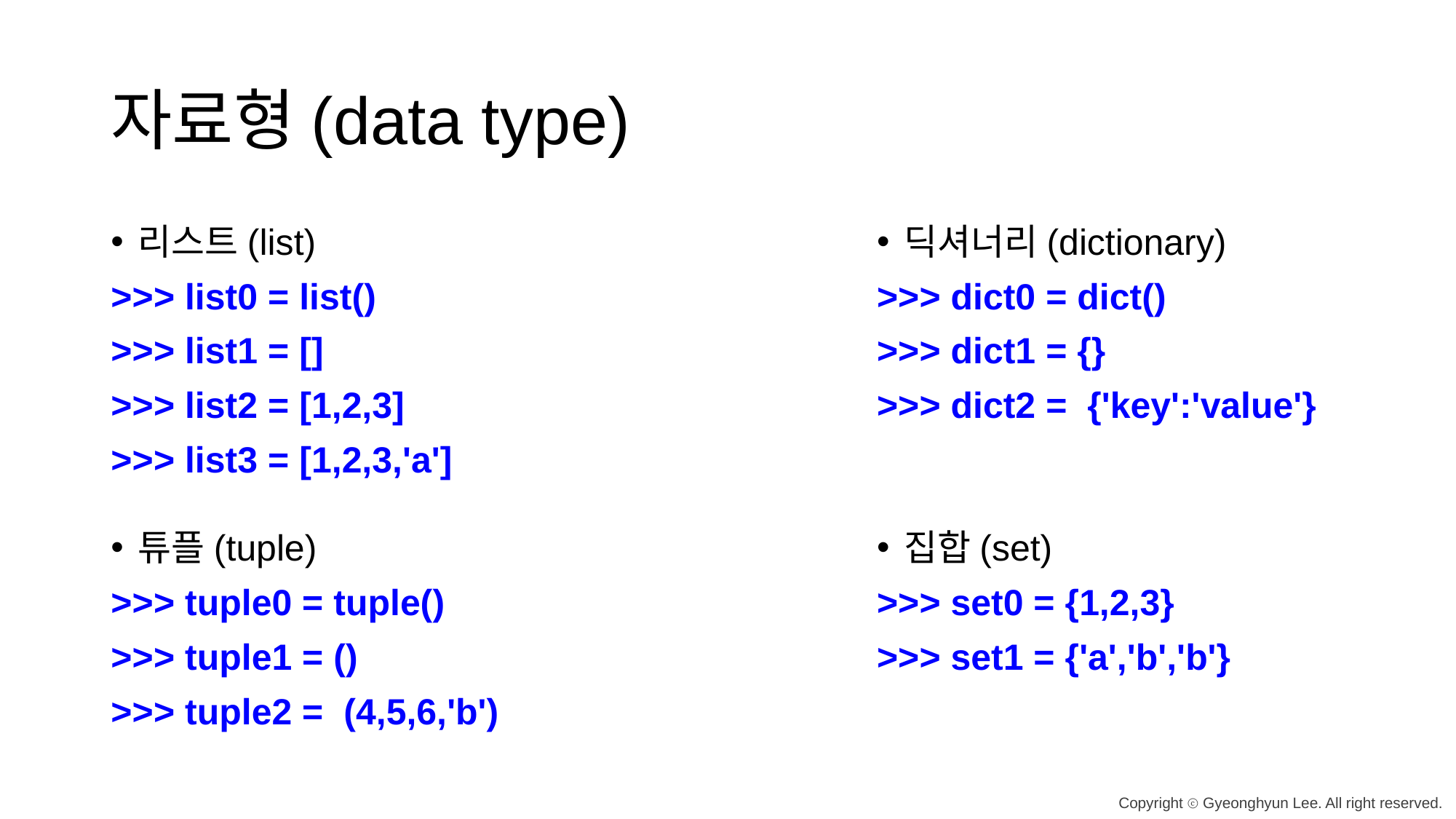

# 자료형(data type)
리스트(list)
>>> list0 = list()
>>> list1 = []
>>> list2 = [1,2,3]
>>> list3 = [1,2,3,'a']

딕셔너리(dictionary)
>>> dict0 = dict()
>>> dict1 = {}
>>> dict2 =  {'key':'value'}

튜플(tuple)
>>> tuple0 = tuple()
>>> tuple1 = ()
>>> tuple2 =  (4,5,6,'b')

집합(set)
>>> set0 = {1,2,3}
>>> set1 = {'a','b','b'}